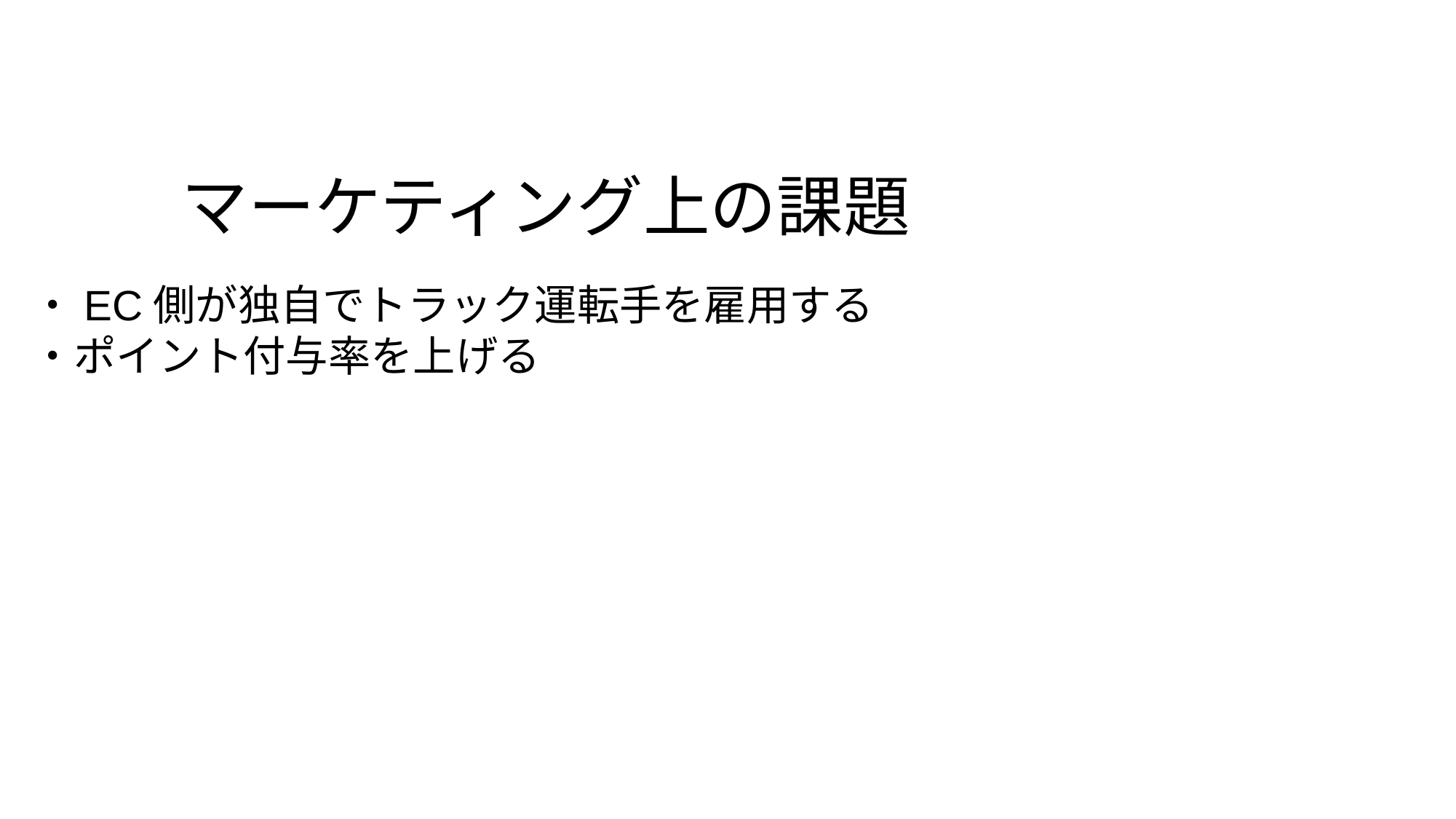

マーケティング上の課題
・EC側が独自でトラック運転手を雇用する
・ポイント付与率を上げる